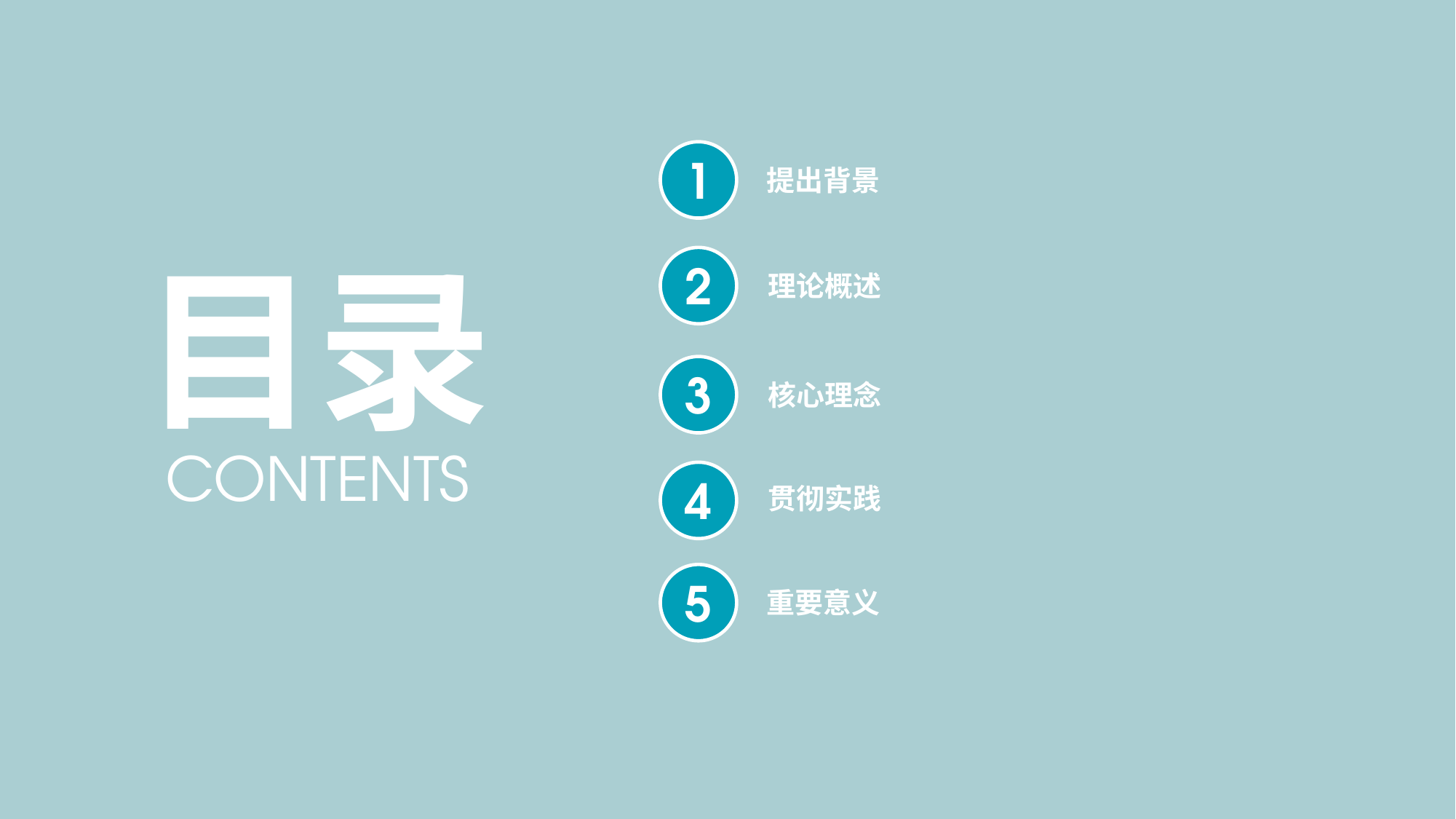

1
提出背景
目录
2
理论概述
3
核心理念
CONTENTS
4
贯彻实践
5
重要意义